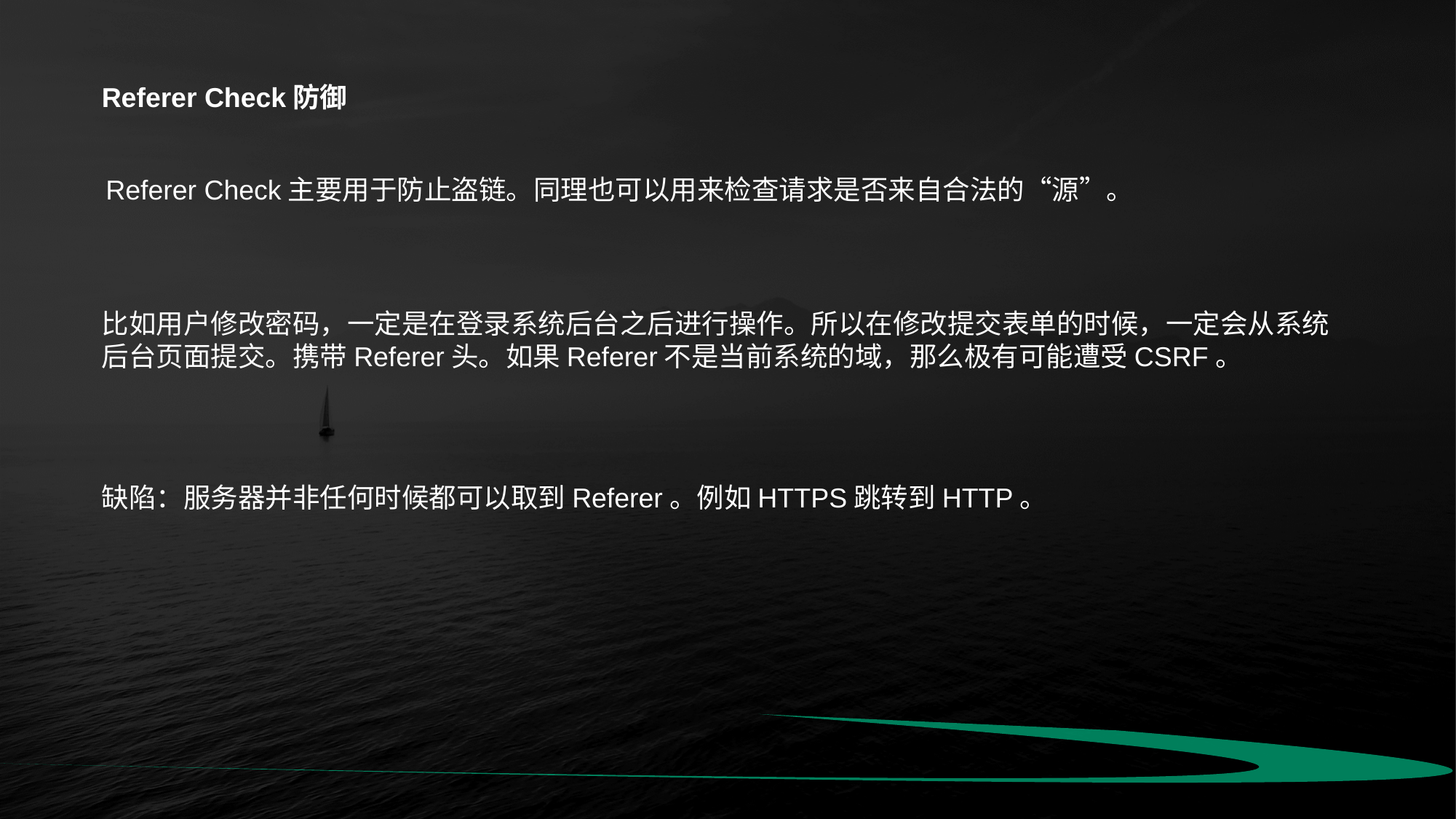

Referer Check防御
Referer Check主要用于防止盗链。同理也可以用来检查请求是否来自合法的“源”。
比如用户修改密码，一定是在登录系统后台之后进行操作。所以在修改提交表单的时候，一定会从系统后台页面提交。携带Referer头。如果Referer不是当前系统的域，那么极有可能遭受CSRF。
缺陷：服务器并非任何时候都可以取到Referer。例如HTTPS跳转到HTTP。